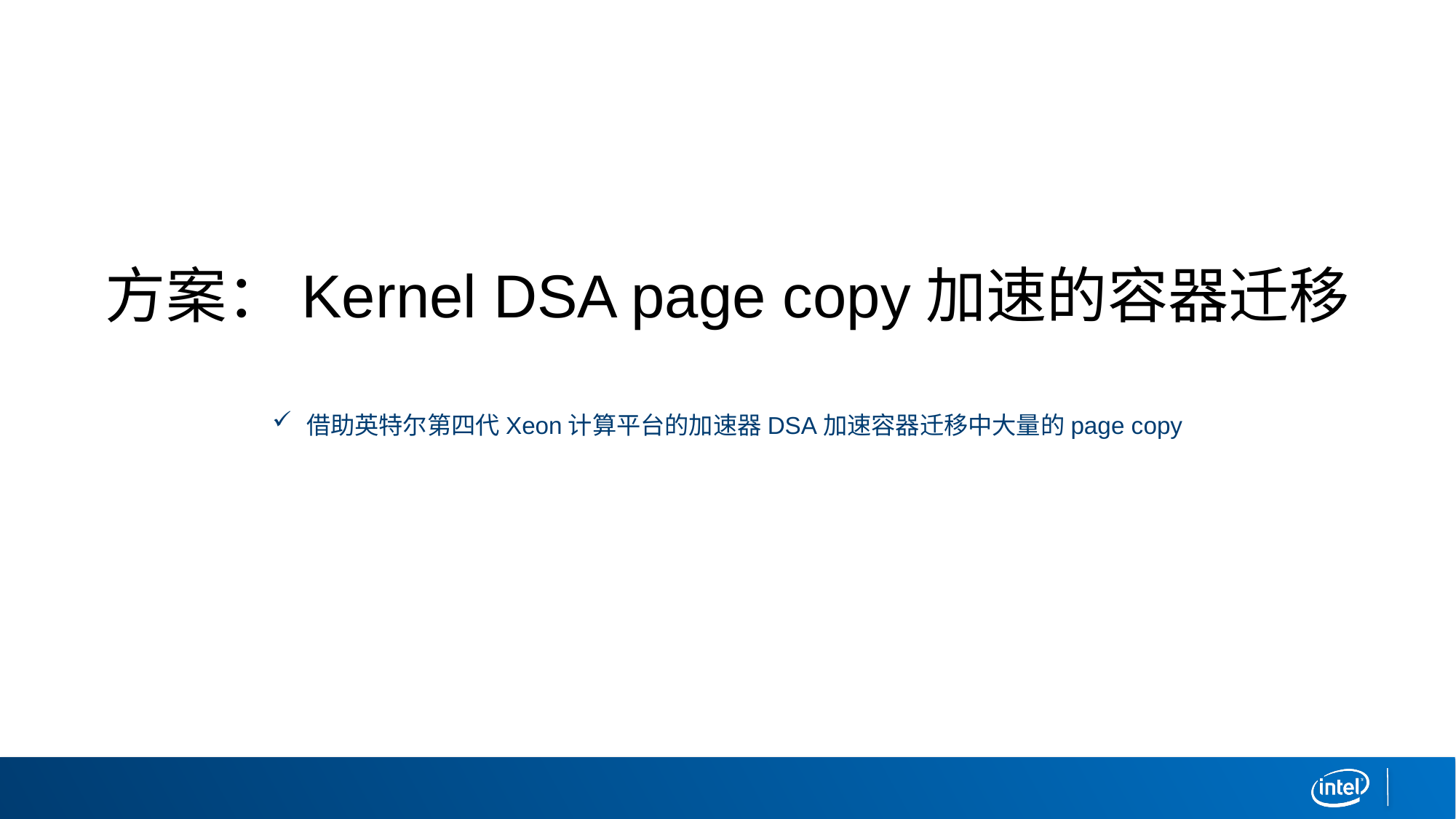

方案：Kernel DSA page copy加速的容器迁移
借助英特尔第四代Xeon计算平台的加速器DSA加速容器迁移中大量的page copy